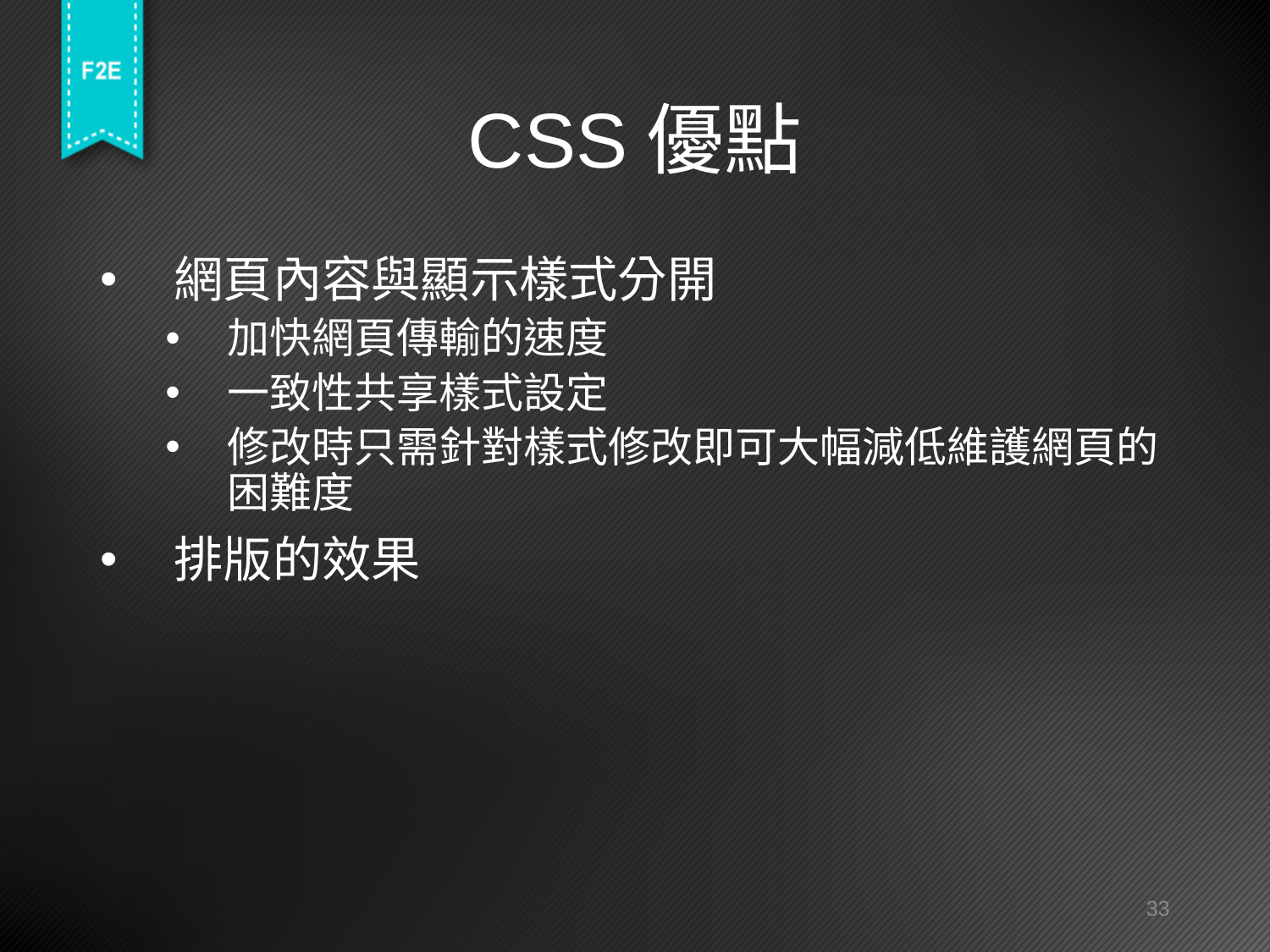

# CSS優點

網頁內容與顯示樣式分開
加快網頁傳輸的速度
一致性共享樣式設定
修改時只需針對樣式修改即可大幅減低維護網頁的困難度
排版的效果

33